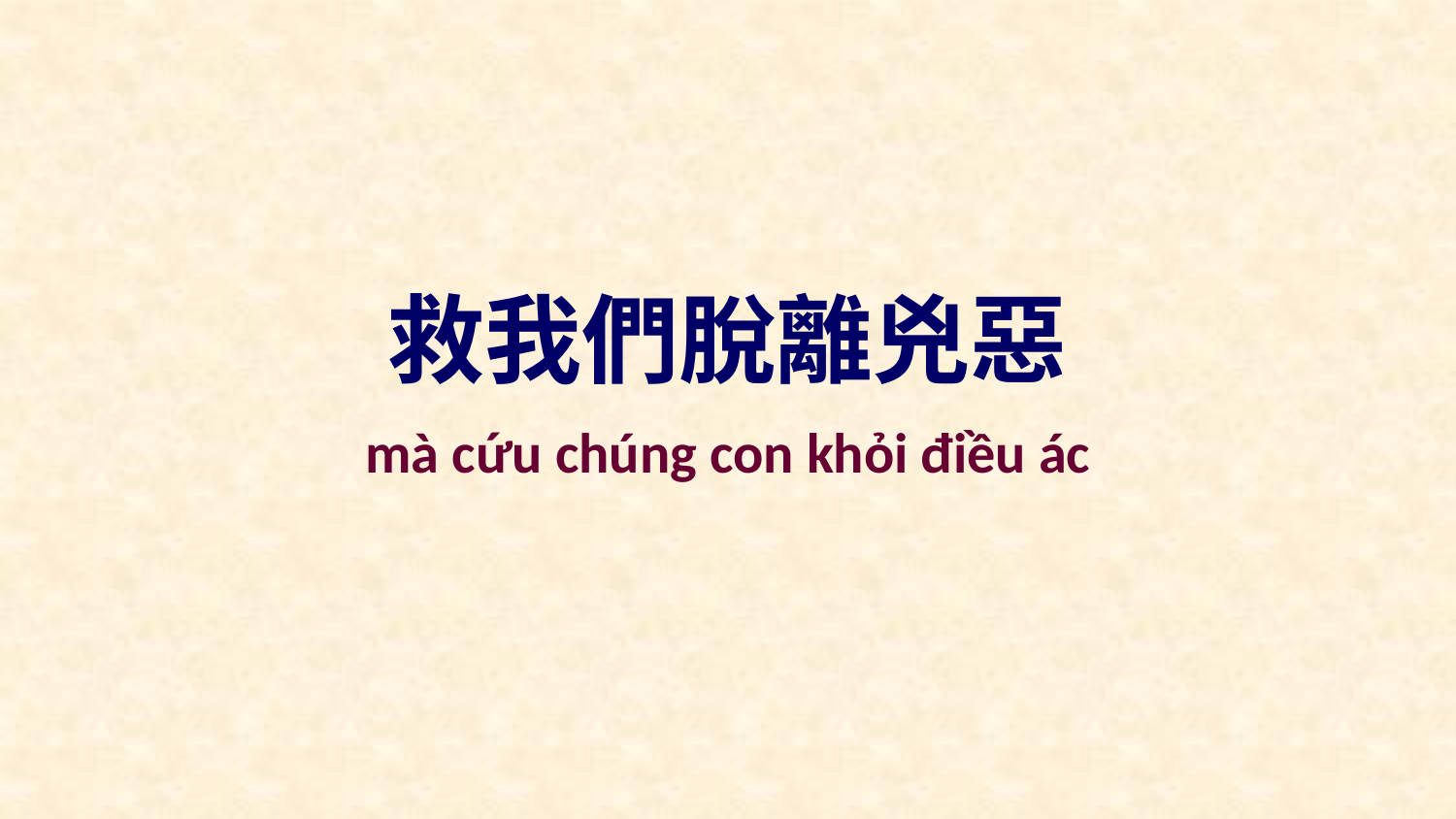

救我們脫離兇惡
mà cứu chúng con khỏi điều ác